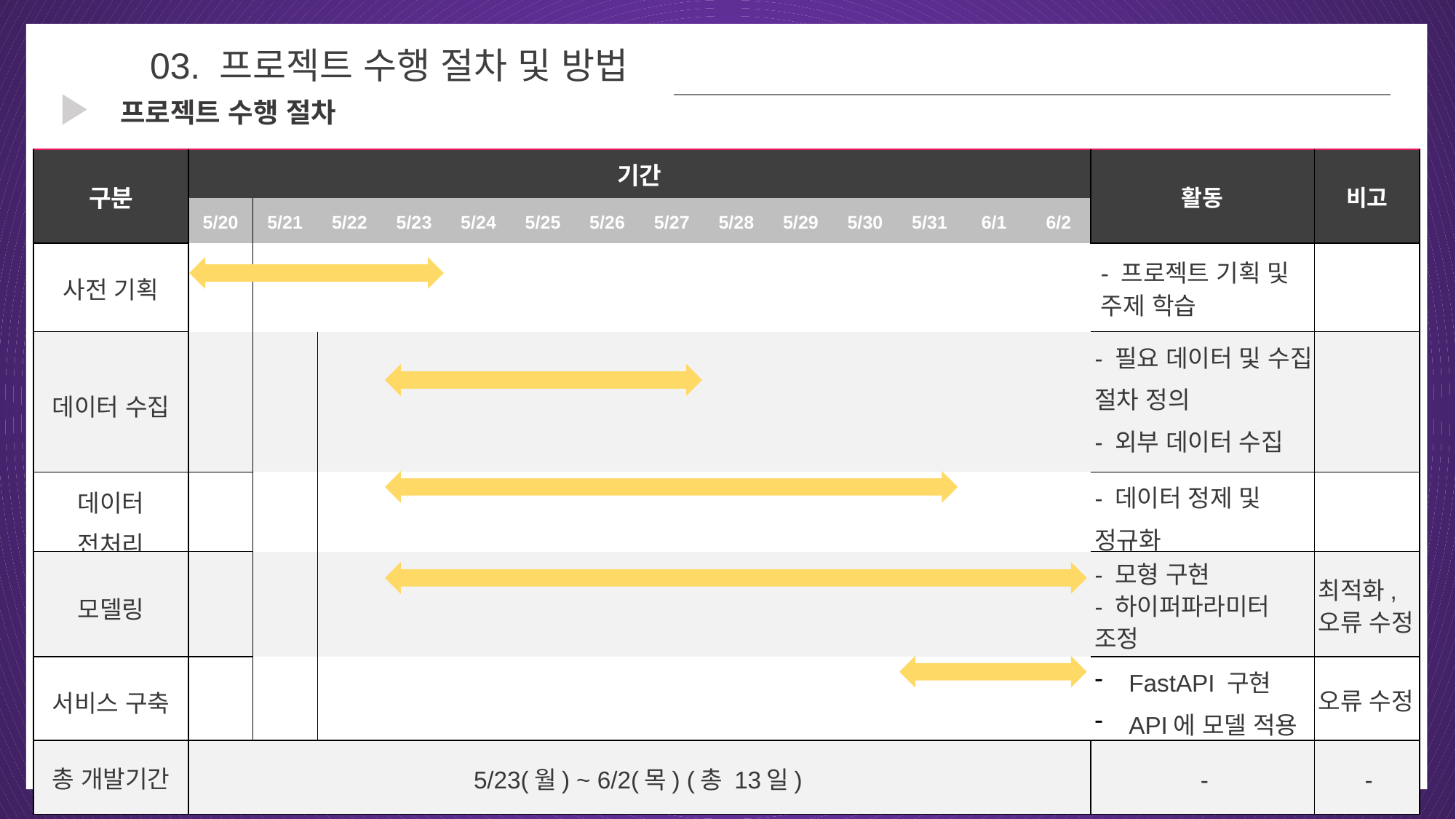

03

03. 프로젝트 수행 절차 및 방법
▶
프로젝트 수행 절차
| 구분 | 기간 |  |  |  |  |  |  |  |  |  |  |  |  |  | 활동 | 비고 |
| --- | --- | --- | --- | --- | --- | --- | --- | --- | --- | --- | --- | --- | --- | --- | --- | --- |
|  | 5/20 | 5/21 | 5/22 | 5/23 | 5/24 | 5/25 | 5/26 | 5/27 | 5/28 | 5/29 | 5/30 | 5/31 | 6/1 | 6/2 |  |  |
| 사전 기획 |  |  |  |  |  |  |  |  |  |  |  |  |  |  | - 프로젝트 기획 및 주제 학습 |  |
| 데이터 수집 |  |  |  |  |  |  |  |  |  |  |  |  |  |  | - 필요 데이터 및 수집 절차 정의 - 외부 데이터 수집 - 추가 데이터 수집 |  |
| 데이터 전처리 |  |  |  |  |  |  |  |  |  |  |  |  |  |  | - 데이터 정제 및 정규화 |  |
| 모델링 |  |  |  |  |  |  |  |  |  |  |  |  |  |  | - 모형 구현 - 하이퍼파라미터 조정 | 최적화, 오류 수정 |
| 서비스 구축 |  |  |  |  |  |  |  |  |  |  |  |  |  |  | FastAPI 구현 API에 모델 적용 | 오류 수정 |
| 총 개발기간 | 5/23(월) ~ 6/2(목) (총 13일) |  |  |  |  |  |  |  |  |  |  |  |  |  | - | - |